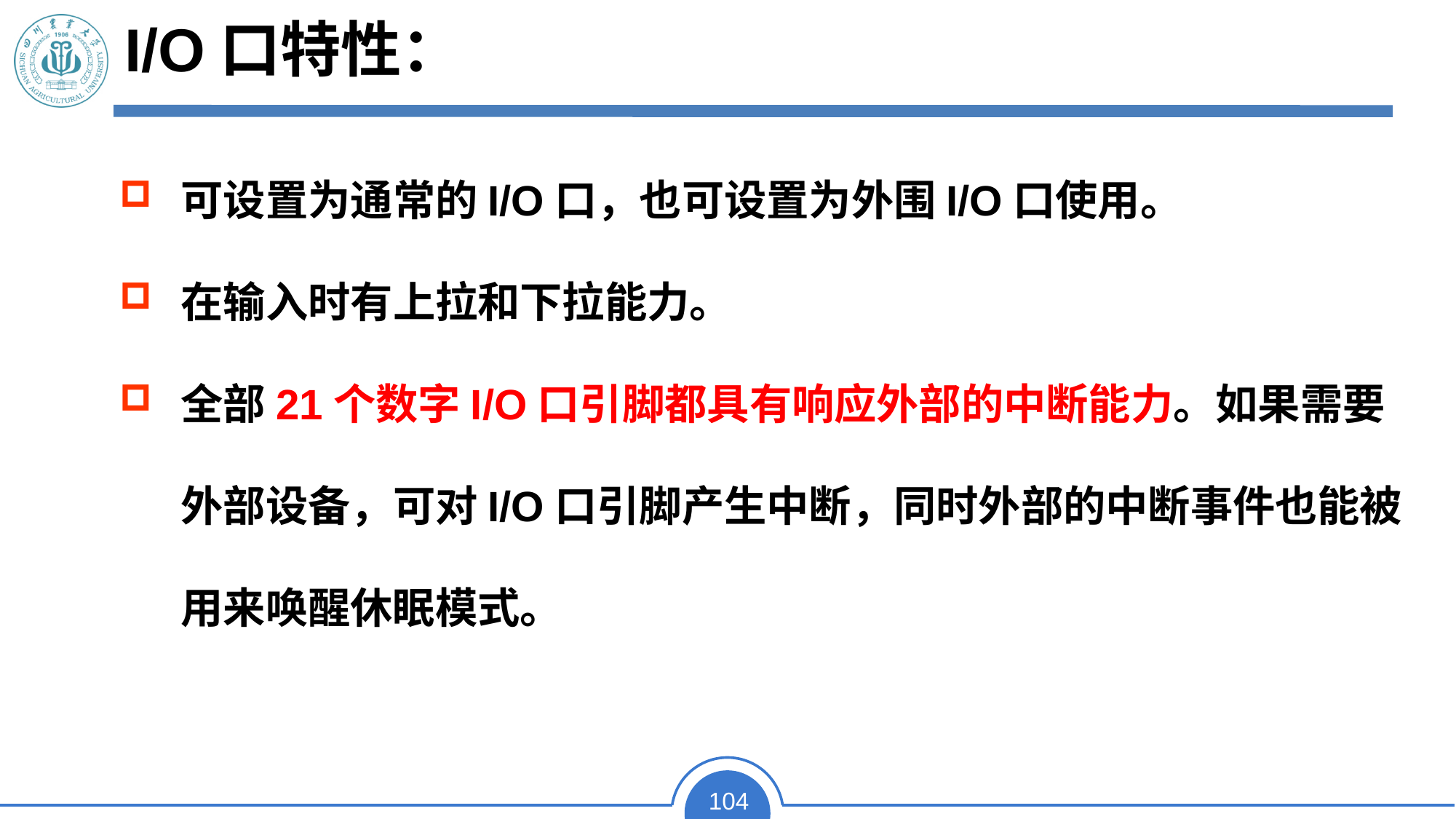

# I/O口特性：
可设置为通常的I/O口，也可设置为外围I/O口使用。
在输入时有上拉和下拉能力。
全部21个数字I/O口引脚都具有响应外部的中断能力。如果需要外部设备，可对I/O口引脚产生中断，同时外部的中断事件也能被用来唤醒休眠模式。